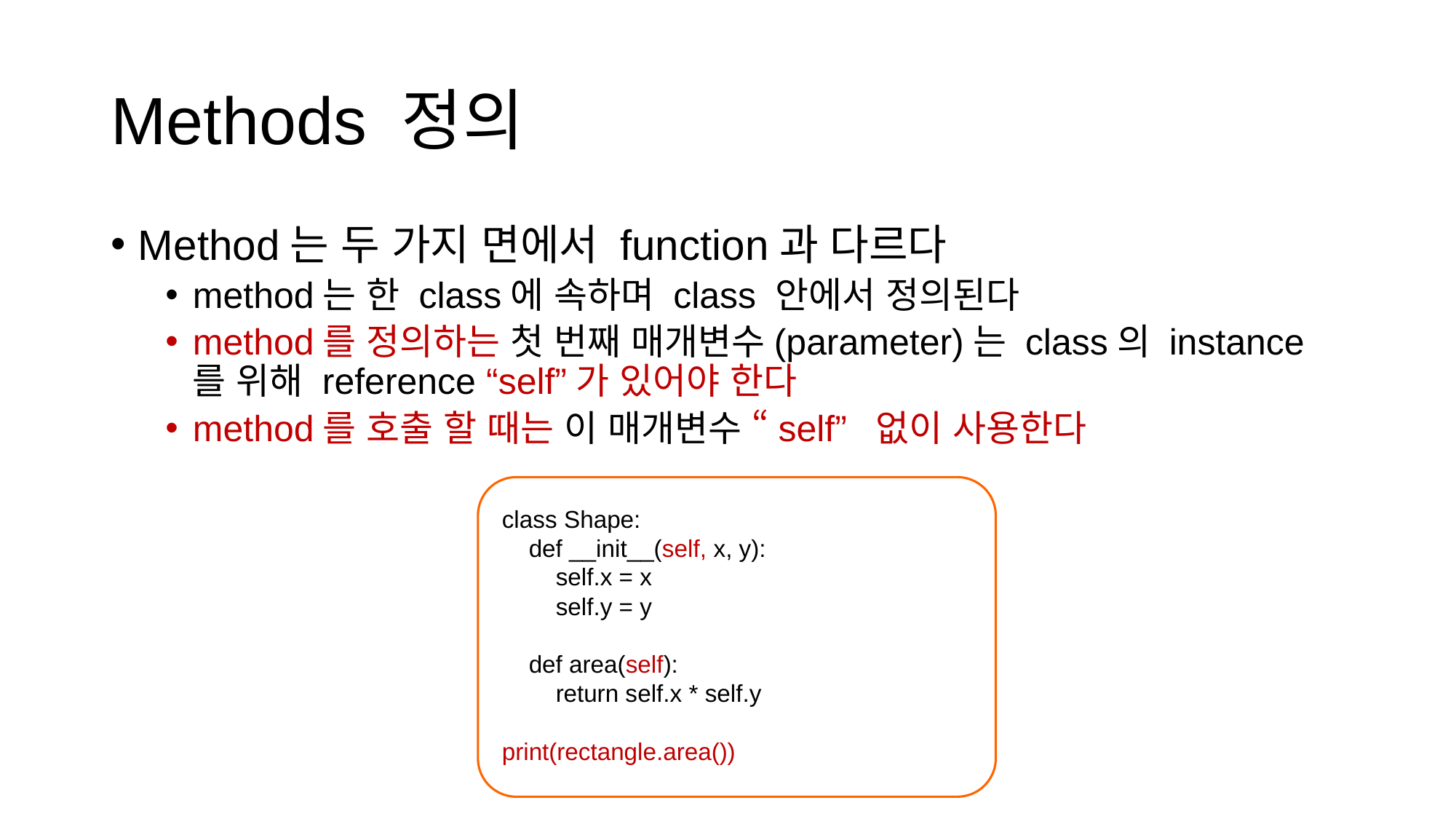

# Methods 정의
Method는 두 가지 면에서 function과 다르다
method는 한 class에 속하며 class 안에서 정의된다
method를 정의하는 첫 번째 매개변수(parameter)는 class의 instance를 위해 reference “self”가 있어야 한다
method를 호출 할 때는 이 매개변수 “self”  없이 사용한다

class Shape:
    def __init__(self, x, y):
        self.x = x
        self.y = y

    def area(self):
        return self.x * self.y

print(rectangle.area())